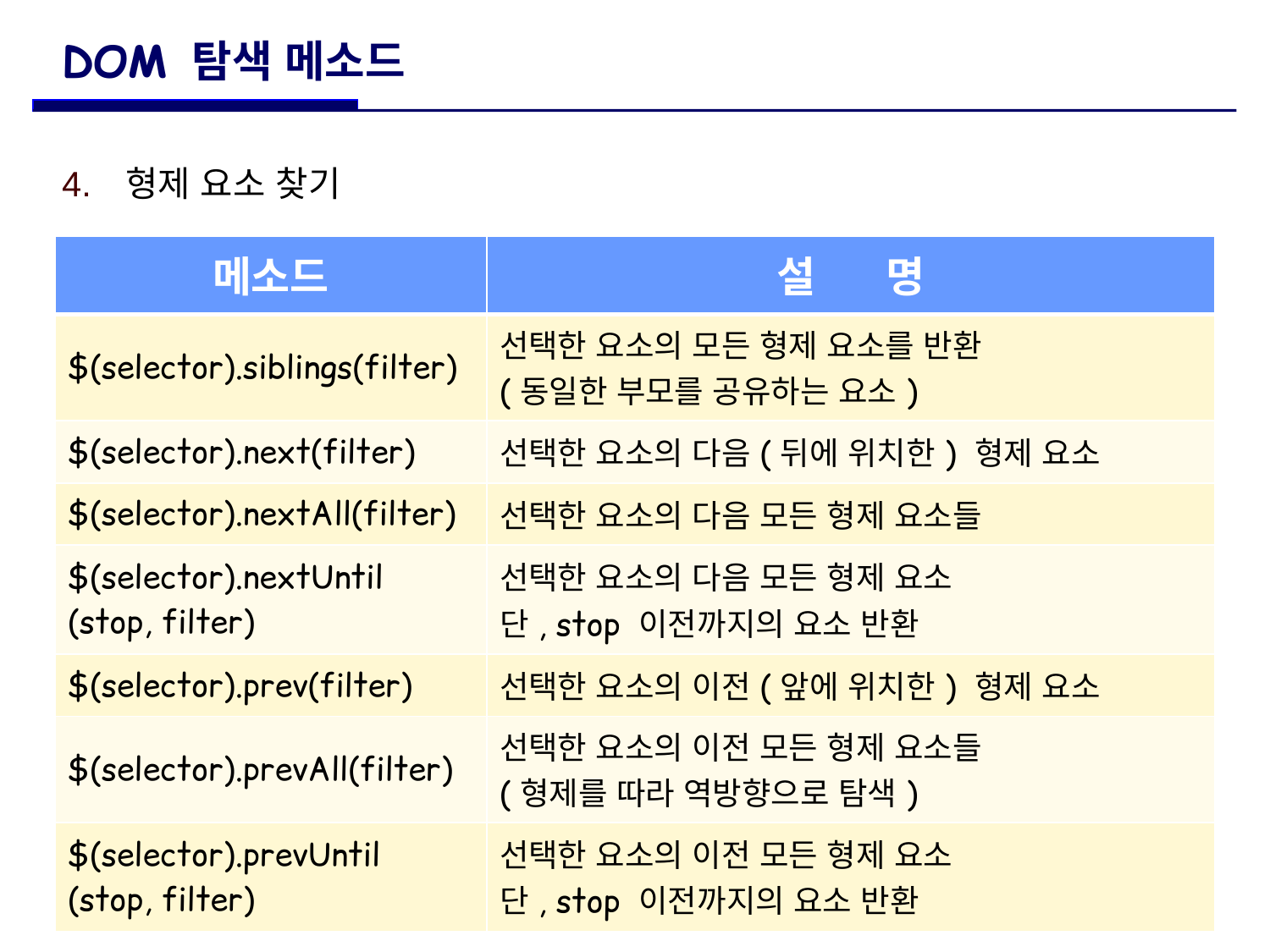

# DOM 탐색 메소드
형제 요소 찾기
| 메소드 | 설 명 |
| --- | --- |
| $(selector).siblings(filter) | 선택한 요소의 모든 형제 요소를 반환 (동일한 부모를 공유하는 요소) |
| $(selector).next(filter) | 선택한 요소의 다음(뒤에 위치한) 형제 요소 |
| $(selector).nextAll(filter) | 선택한 요소의 다음 모든 형제 요소들 |
| $(selector).nextUntil (stop, filter) | 선택한 요소의 다음 모든 형제 요소 단, stop 이전까지의 요소 반환 |
| $(selector).prev(filter) | 선택한 요소의 이전(앞에 위치한) 형제 요소 |
| $(selector).prevAll(filter) | 선택한 요소의 이전 모든 형제 요소들 (형제를 따라 역방향으로 탐색) |
| $(selector).prevUntil (stop, filter) | 선택한 요소의 이전 모든 형제 요소 단, stop 이전까지의 요소 반환 |